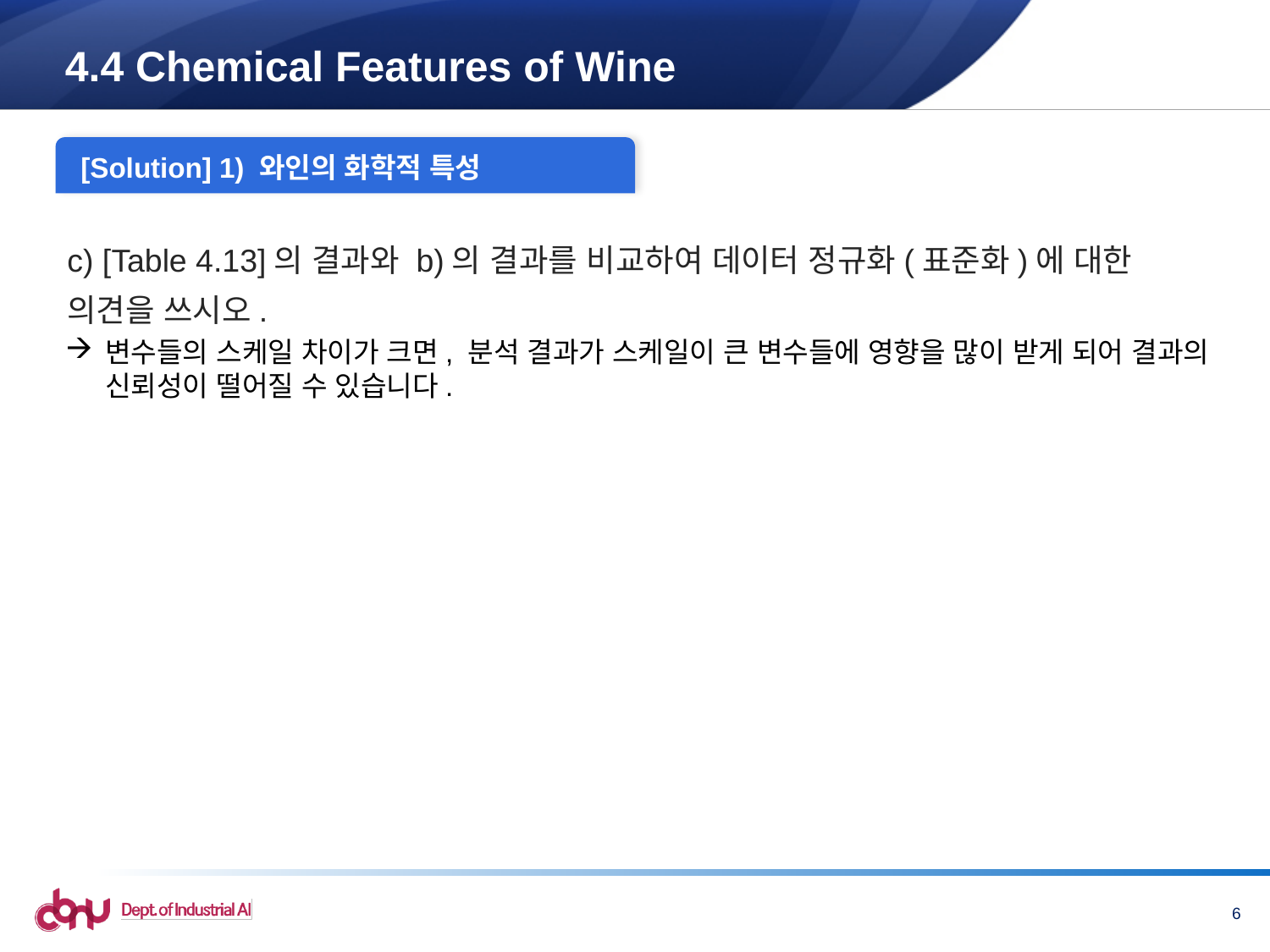

# 4.4 Chemical Features of Wine
[Solution] 1) 와인의 화학적 특성
c) [Table 4.13]의 결과와 b)의 결과를 비교하여 데이터 정규화(표준화)에 대한 의견을 쓰시오.
변수들의 스케일 차이가 크면, 분석 결과가 스케일이 큰 변수들에 영향을 많이 받게 되어 결과의 신뢰성이 떨어질 수 있습니다.